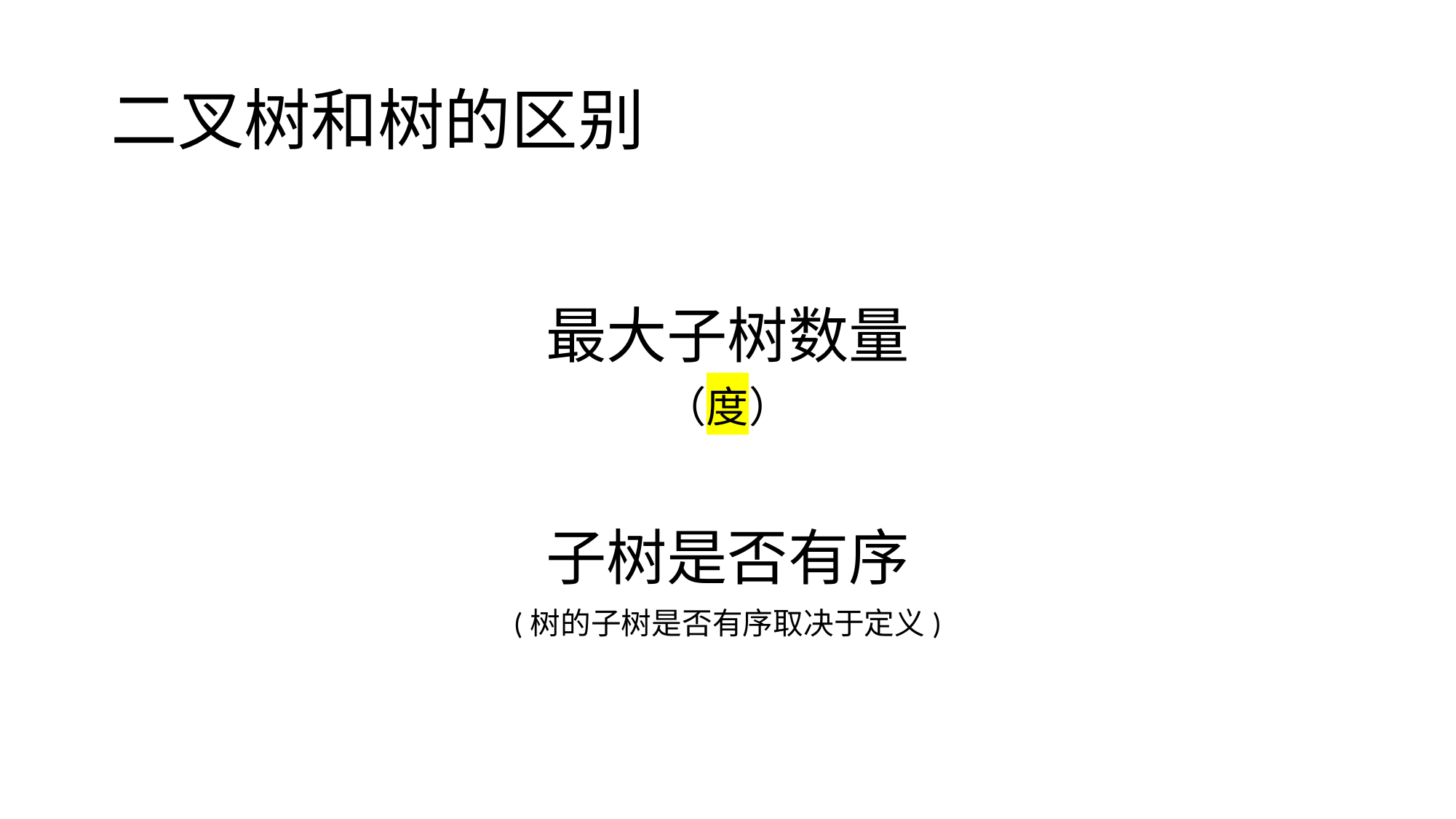

# 二叉树和树的区别
最大子树数量
（度）

子树是否有序
(树的子树是否有序取决于定义)